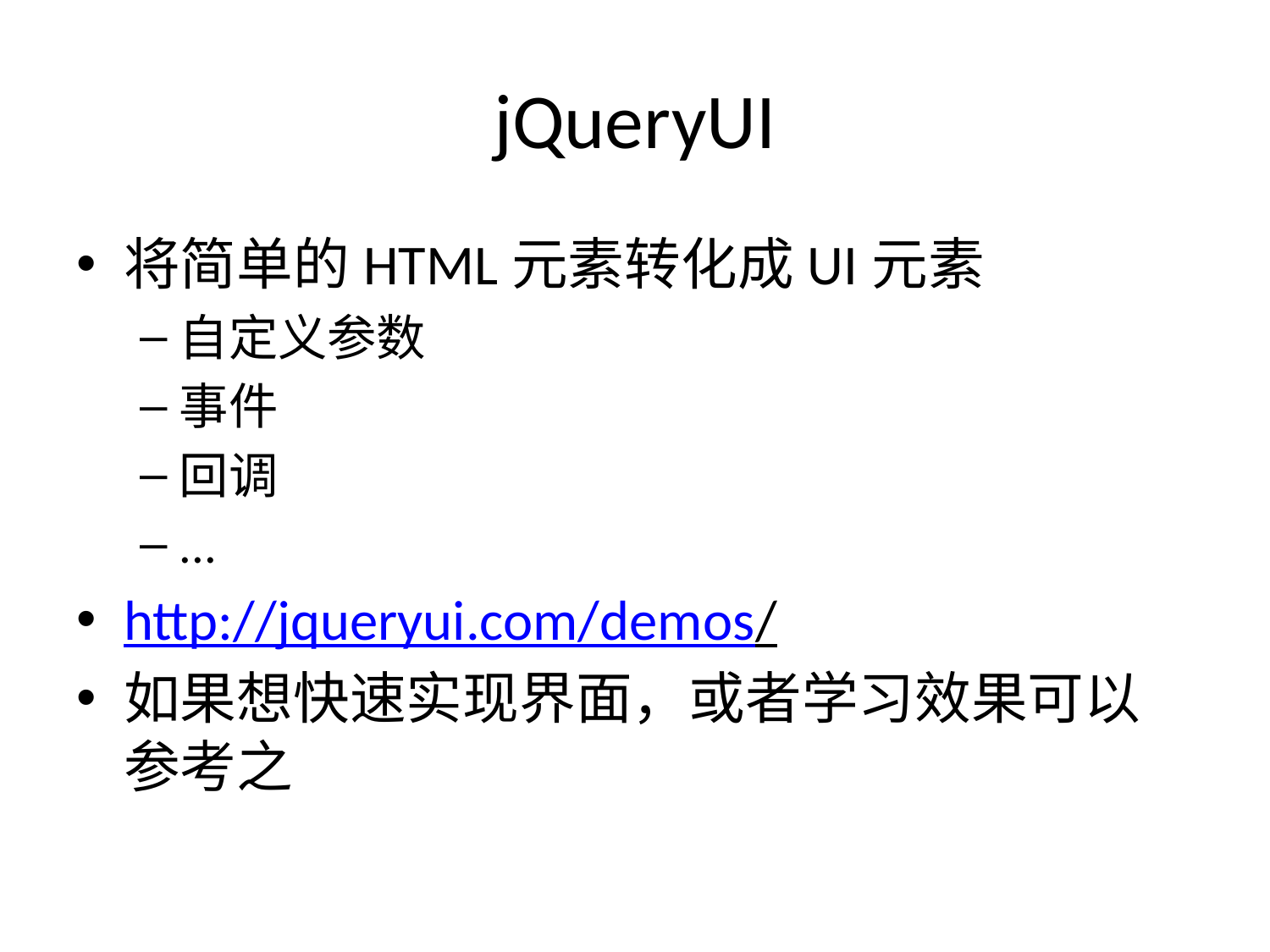

# jQueryUI
将简单的HTML元素转化成UI元素
自定义参数
事件
回调
...
http://jqueryui.com/demos/
如果想快速实现界面，或者学习效果可以参考之